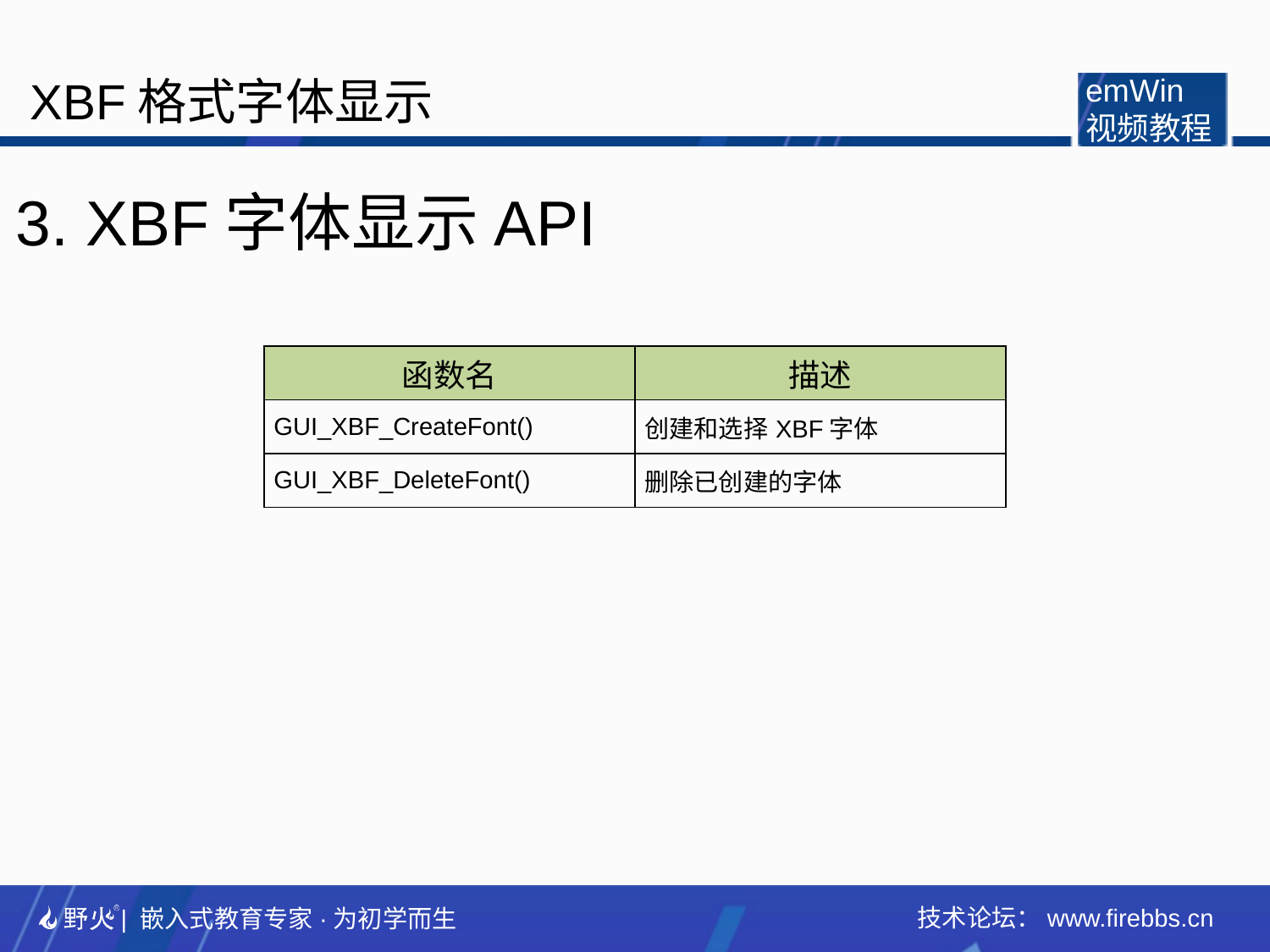

XBF格式字体显示
emWin
视频教程
3. XBF字体显示API
| 函数名 | 描述 |
| --- | --- |
| GUI\_XBF\_CreateFont() | 创建和选择XBF字体 |
| GUI\_XBF\_DeleteFont() | 删除已创建的字体 |